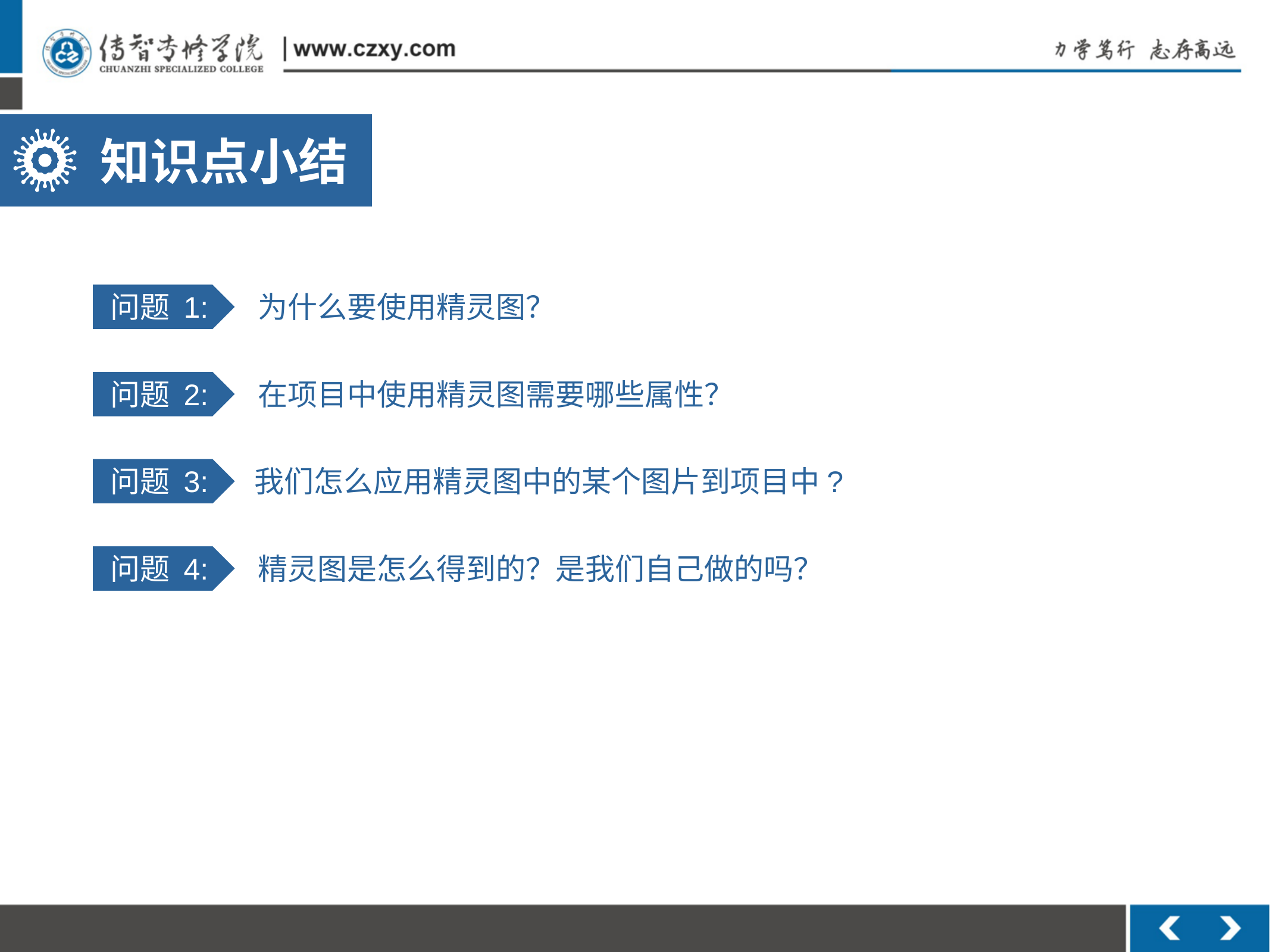

知识点小结

 问题 1:
为什么要使用精灵图？

 问题 2:
在项目中使用精灵图需要哪些属性？

 问题 3:
我们怎么应用精灵图中的某个图片到项目中?

 问题 4:
精灵图是怎么得到的？是我们自己做的吗？